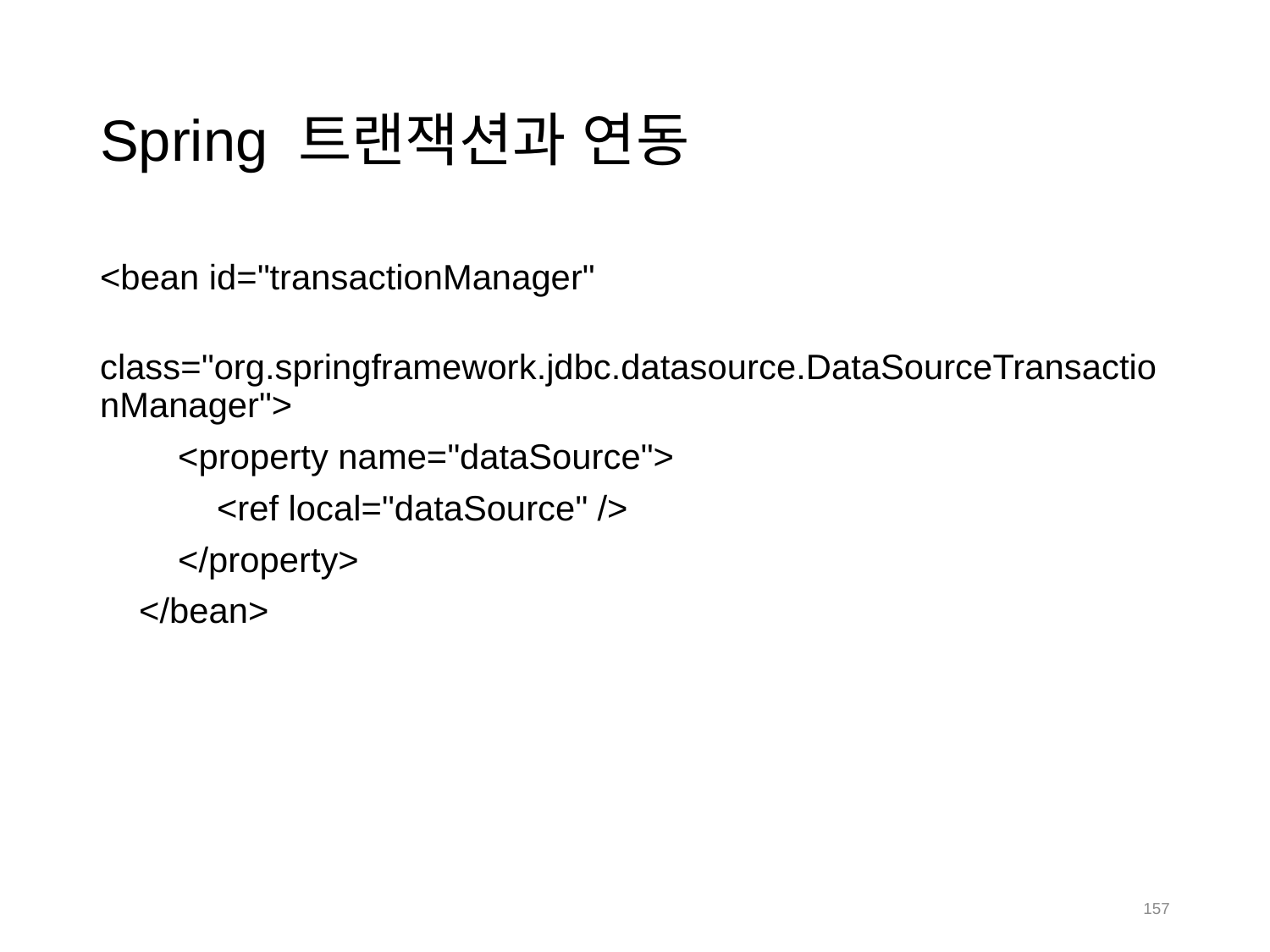

# Spring 트랜잭션과 연동
<bean id="transactionManager"
        class="org.springframework.jdbc.datasource.DataSourceTransactionManager">
        <property name="dataSource">
            <ref local="dataSource" />
        </property>
    </bean>
157